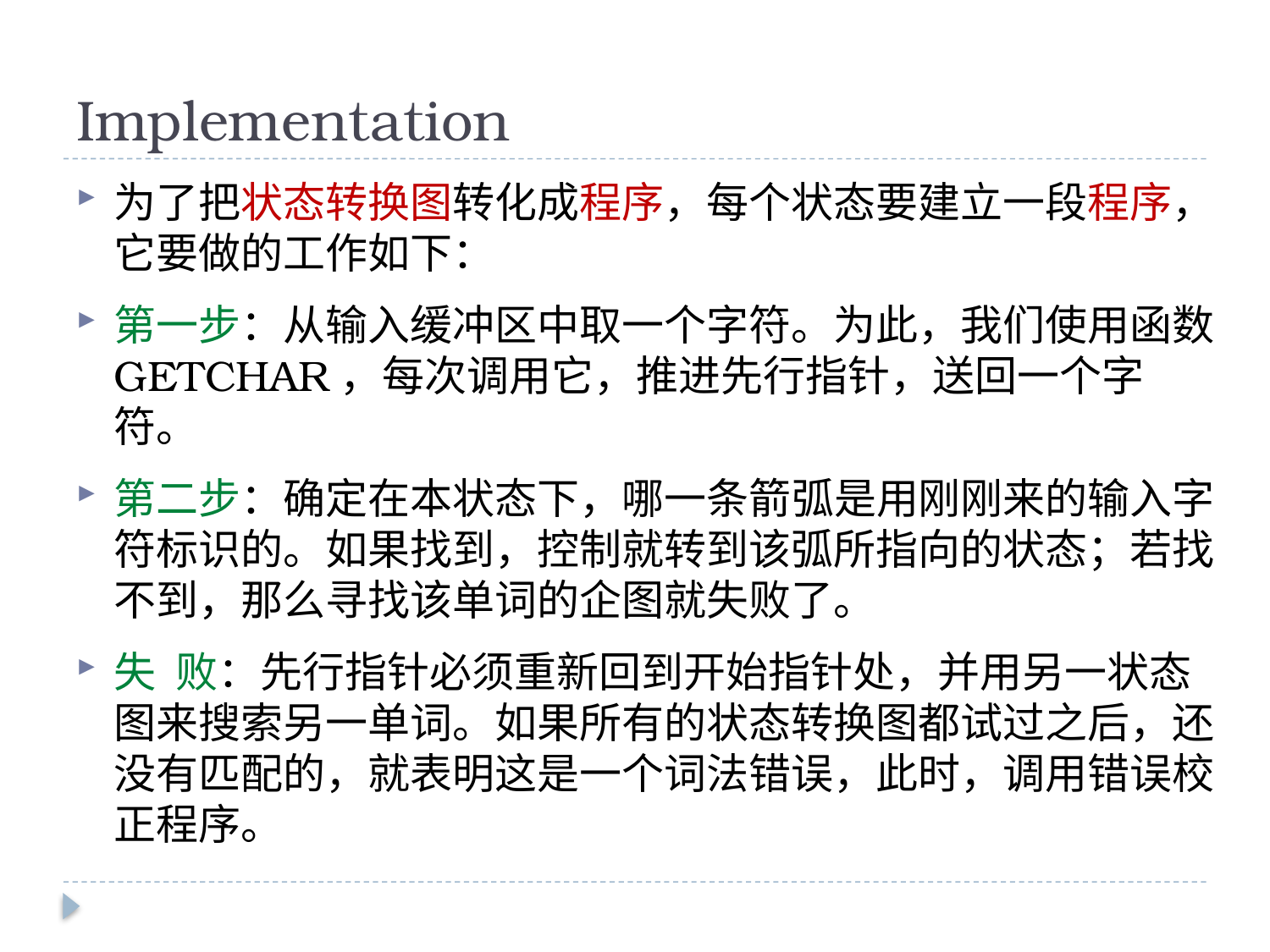

# Implementation
为了把状态转换图转化成程序，每个状态要建立一段程序，它要做的工作如下：
第一步：从输入缓冲区中取一个字符。为此，我们使用函数GETCHAR，每次调用它，推进先行指针，送回一个字符。
第二步：确定在本状态下，哪一条箭弧是用刚刚来的输入字符标识的。如果找到，控制就转到该弧所指向的状态；若找不到，那么寻找该单词的企图就失败了。
失  败：先行指针必须重新回到开始指针处，并用另一状态图来搜索另一单词。如果所有的状态转换图都试过之后，还没有匹配的，就表明这是一个词法错误，此时，调用错误校正程序。

26